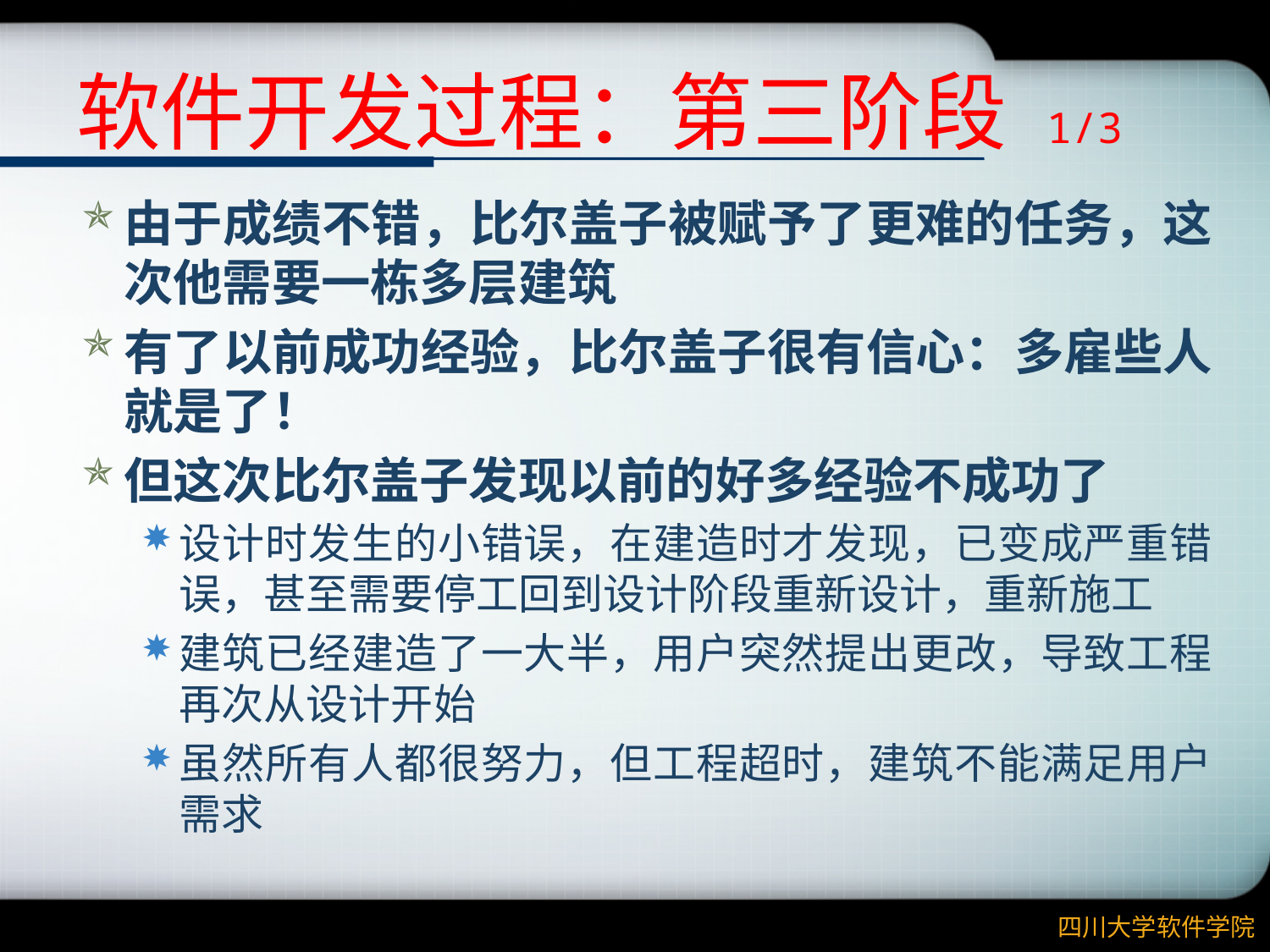

# 软件开发过程：第三阶段 1/3
由于成绩不错，比尔盖子被赋予了更难的任务，这次他需要一栋多层建筑
有了以前成功经验，比尔盖子很有信心：多雇些人就是了！
但这次比尔盖子发现以前的好多经验不成功了
设计时发生的小错误，在建造时才发现，已变成严重错误，甚至需要停工回到设计阶段重新设计，重新施工
建筑已经建造了一大半，用户突然提出更改，导致工程再次从设计开始
虽然所有人都很努力，但工程超时，建筑不能满足用户需求